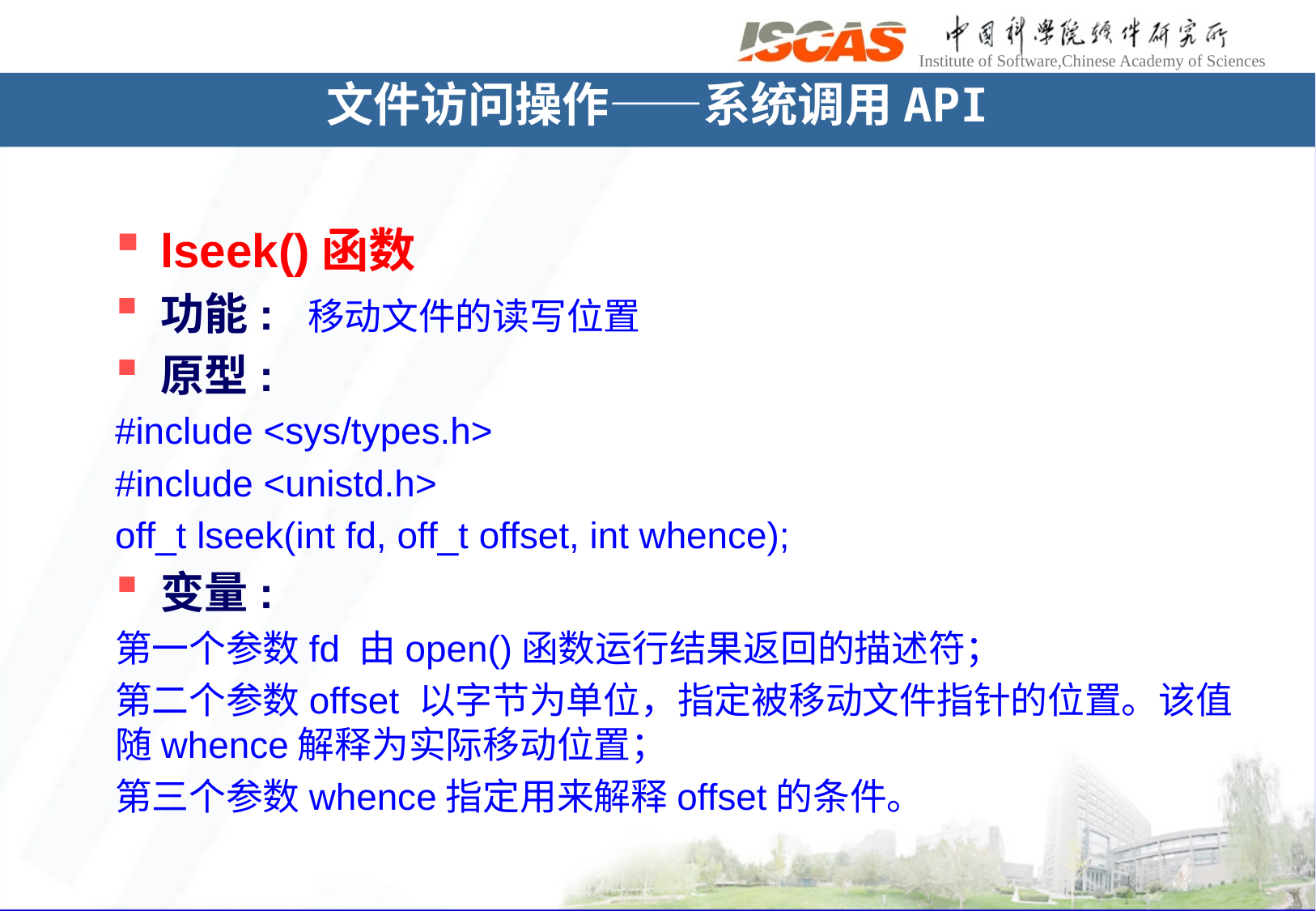

文件访问操作——系统调用API
lseek()函数
功能: 移动文件的读写位置
原型:
#include <sys/types.h>
#include <unistd.h>
off_t lseek(int fd, off_t offset, int whence);
变量:
第一个参数fd 由open()函数运行结果返回的描述符；
第二个参数offset 以字节为单位，指定被移动文件指针的位置。该值随whence解释为实际移动位置；
第三个参数whence指定用来解释offset的条件。